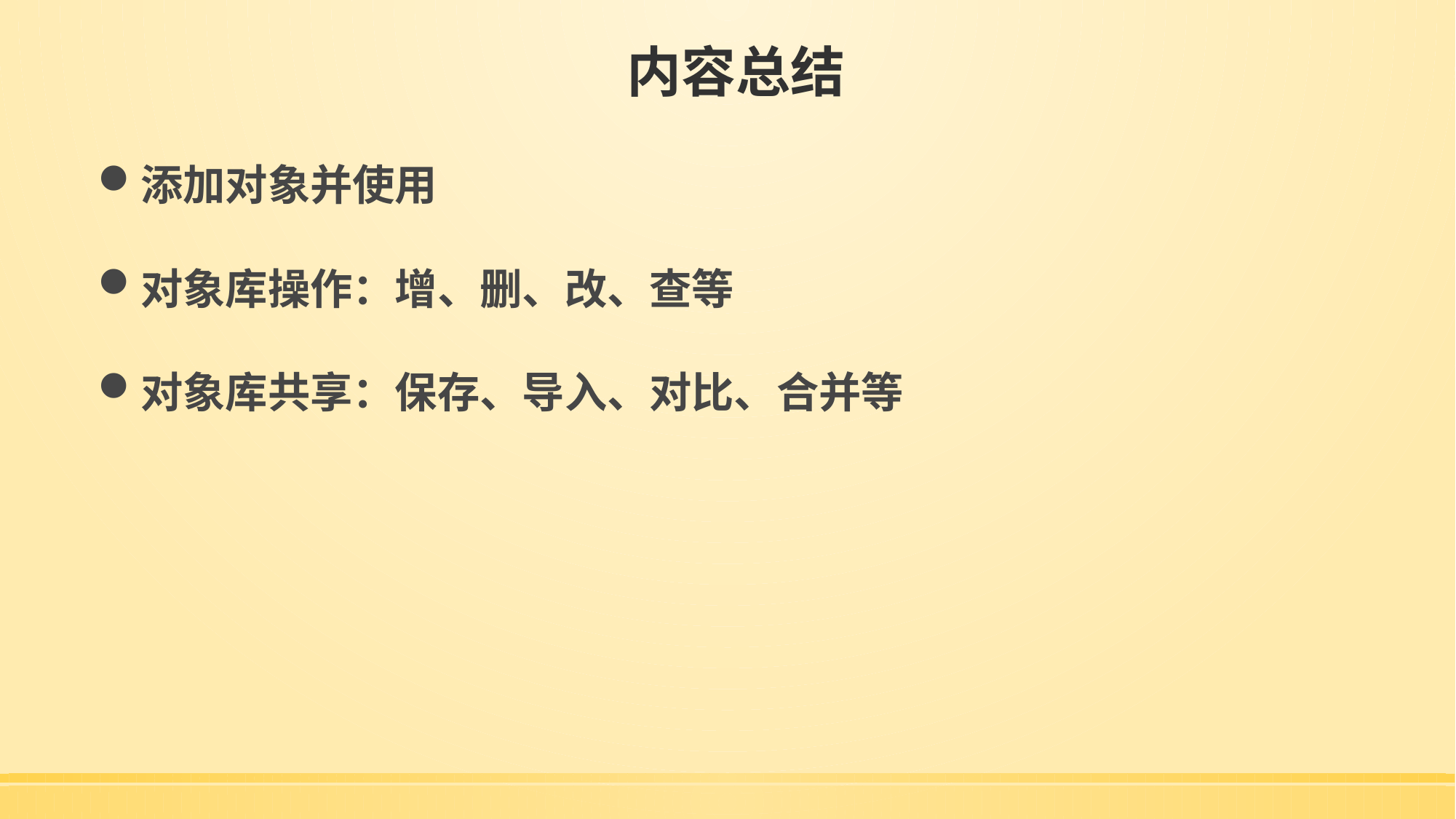

# 内容总结
添加对象并使用
对象库操作：增、删、改、查等
对象库共享：保存、导入、对比、合并等